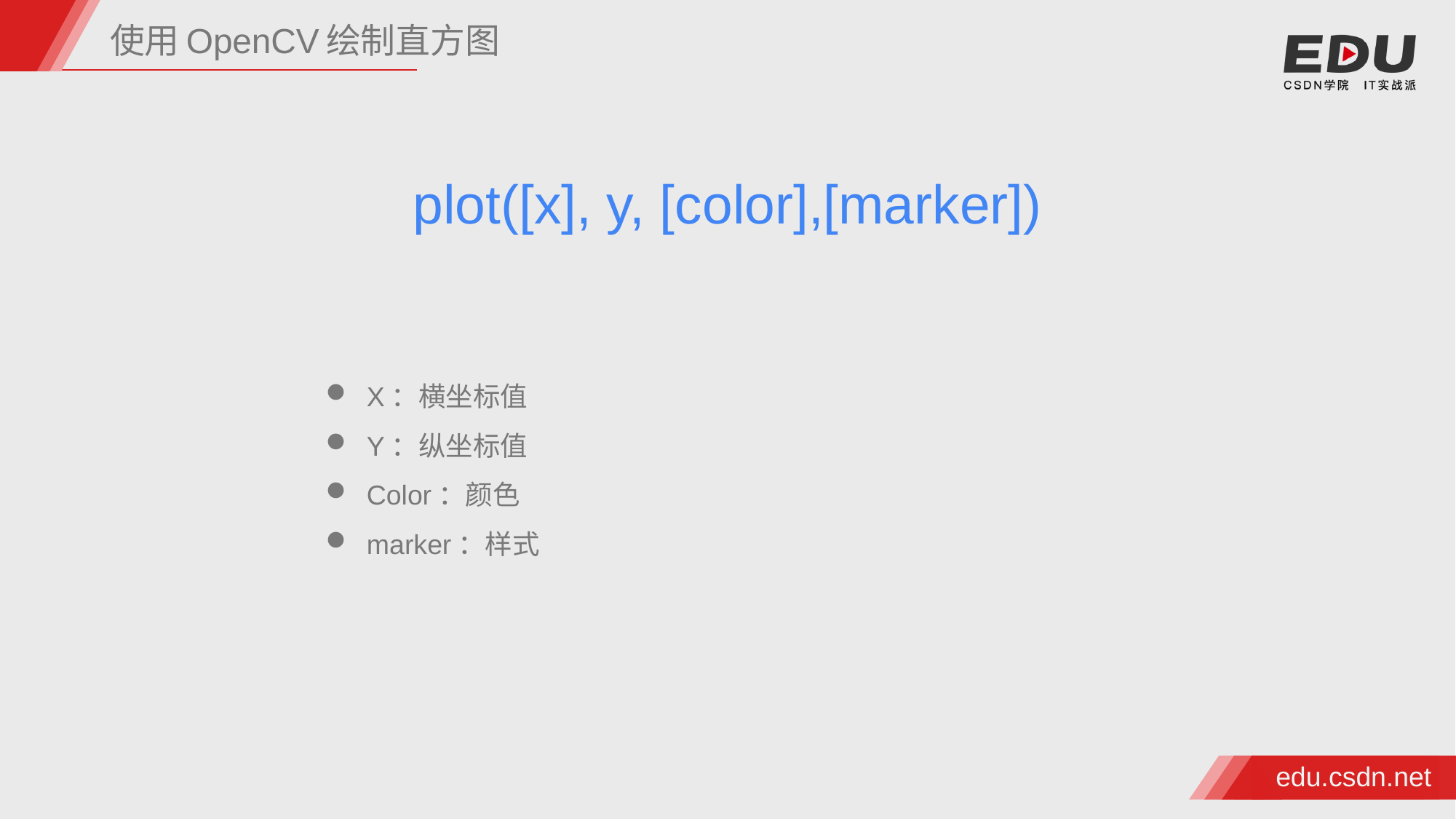

使用OpenCV绘制直方图
plot([x], y, [color],[marker])
X：横坐标值
Y：纵坐标值
Color：颜色
marker：样式